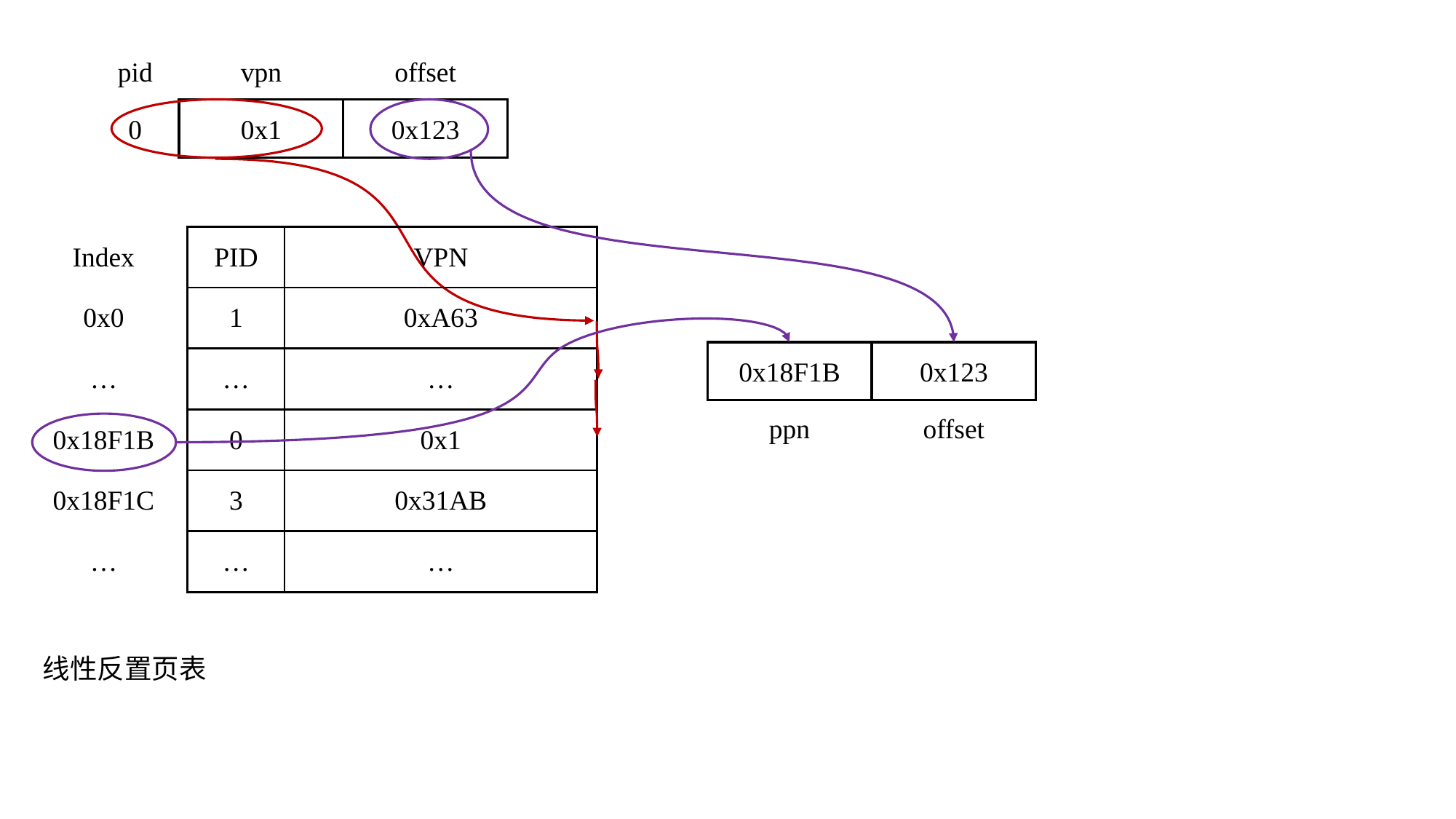

vpn
offset
pid

0
0x1
0x123
| Index | PID | VPN |
| --- | --- | --- |
| 0x0 | 1 | 0xA63 |
| … | … | … |
| 0x18F1B | 0 | 0x1 |
| 0x18F1C | 3 | 0x31AB |
| … | … | … |

0x18F1B
0x123
ppn
offset

线性反置页表